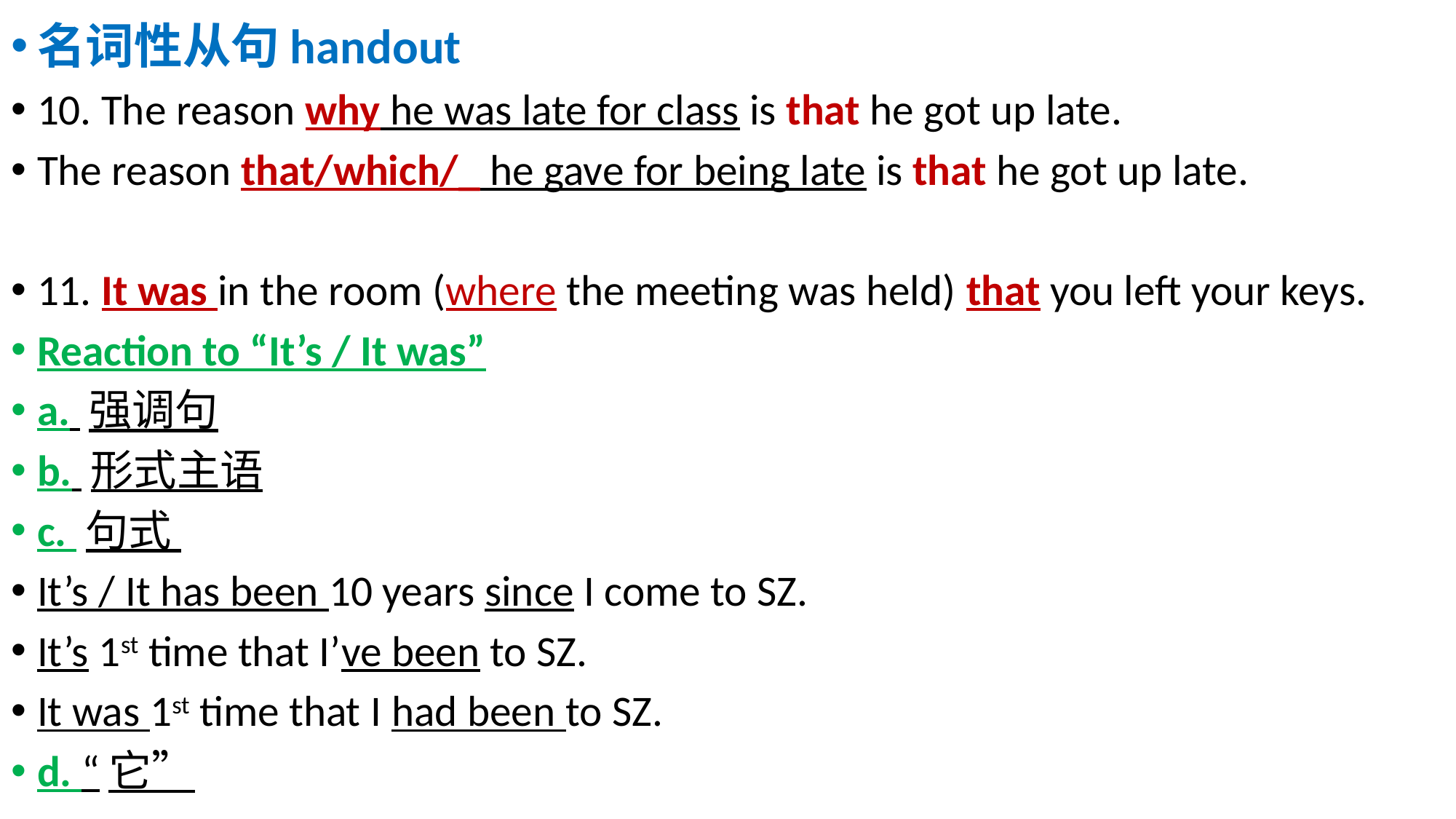

名词性从句handout
10. The reason why he was late for class is that he got up late.
The reason that/which/_ he gave for being late is that he got up late.

11. It was in the room (where the meeting was held) that you left your keys.
Reaction to “It’s / It was”
a. 强调句
b. 形式主语
c. 句式
It’s / It has been 10 years since I come to SZ.
It’s 1st time that I’ve been to SZ.
It was 1st time that I had been to SZ.
d. “它”